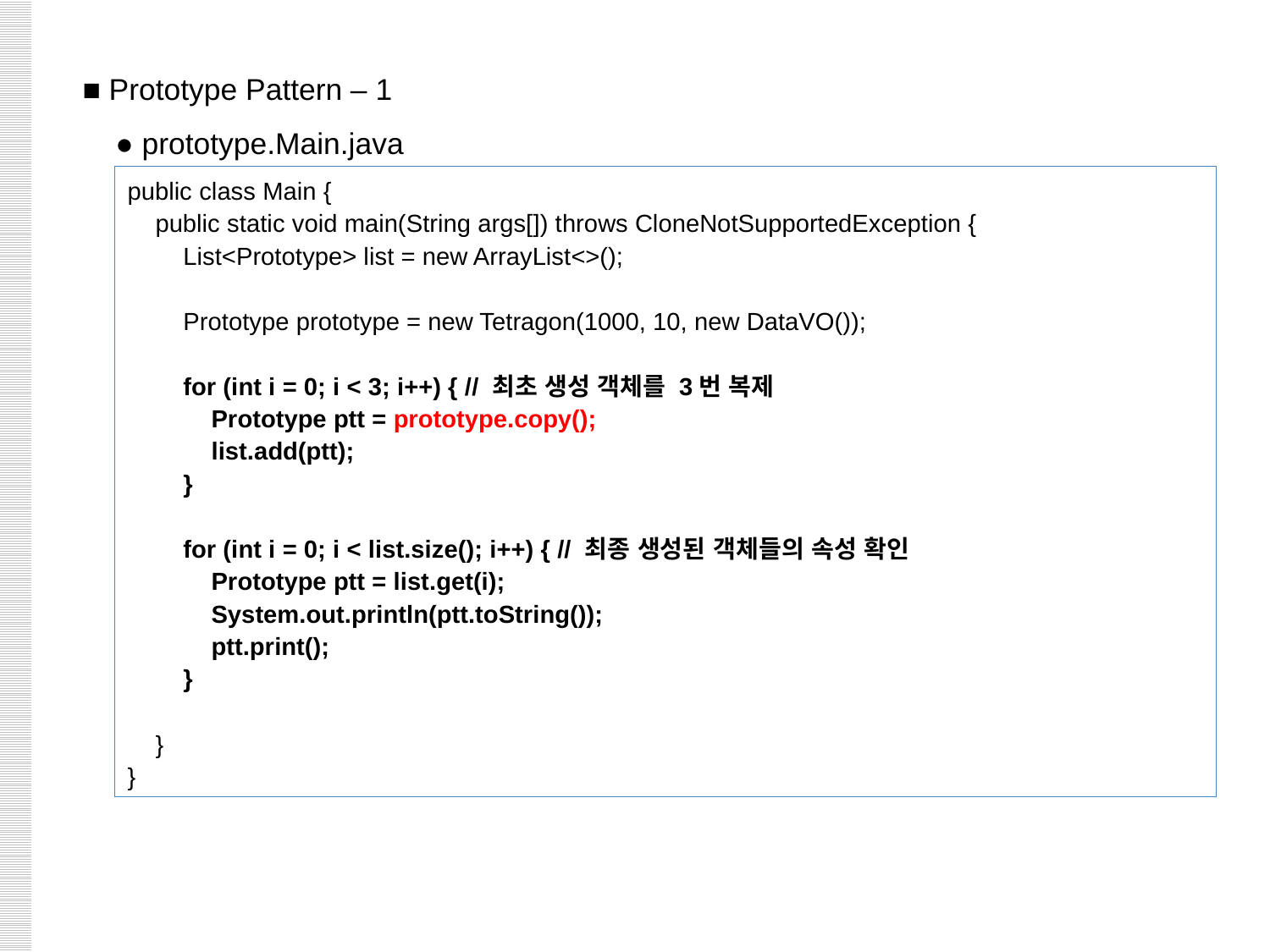

■ Prototype Pattern – 1
    ● prototype.Main.java
public class Main {
    public static void main(String args[]) throws CloneNotSupportedException {
        List<Prototype> list = new ArrayList<>();

        Prototype prototype = new Tetragon(1000, 10, new DataVO());

        for (int i = 0; i < 3; i++) { // 최초 생성 객체를 3번 복제
            Prototype ptt = prototype.copy();
            list.add(ptt);
        }

        for (int i = 0; i < list.size(); i++) { // 최종 생성된 객체들의 속성 확인
            Prototype ptt = list.get(i);
            System.out.println(ptt.toString());
            ptt.print();
        }

    }
}